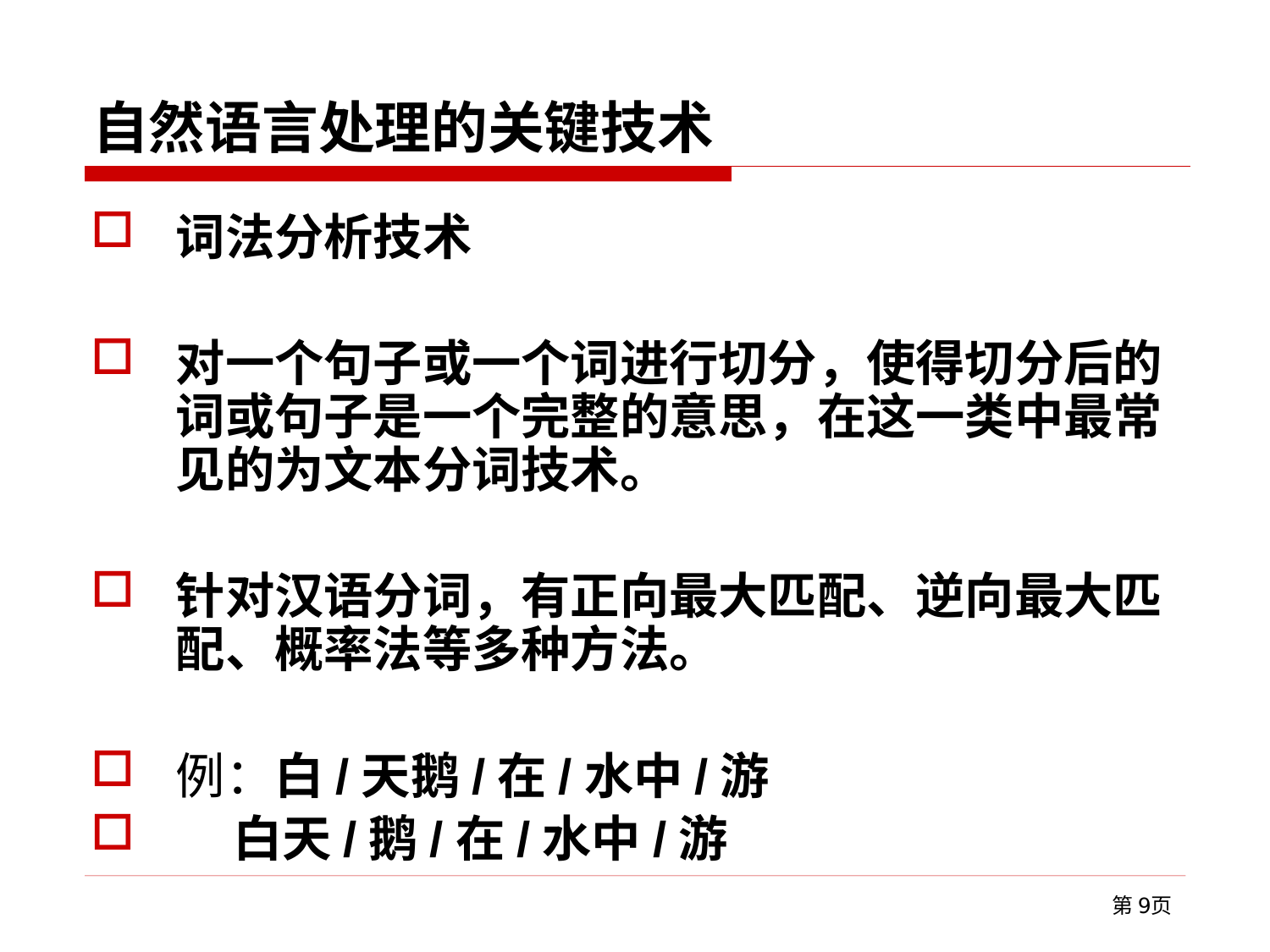

# 自然语言处理的关键技术
词法分析技术

对一个句子或一个词进行切分，使得切分后的词或句子是一个完整的意思，在这一类中最常见的为文本分词技术。

针对汉语分词，有正向最大匹配、逆向最大匹配、概率法等多种方法。

例：白/天鹅/在/水中/游
    白天/鹅/在/水中/游

9